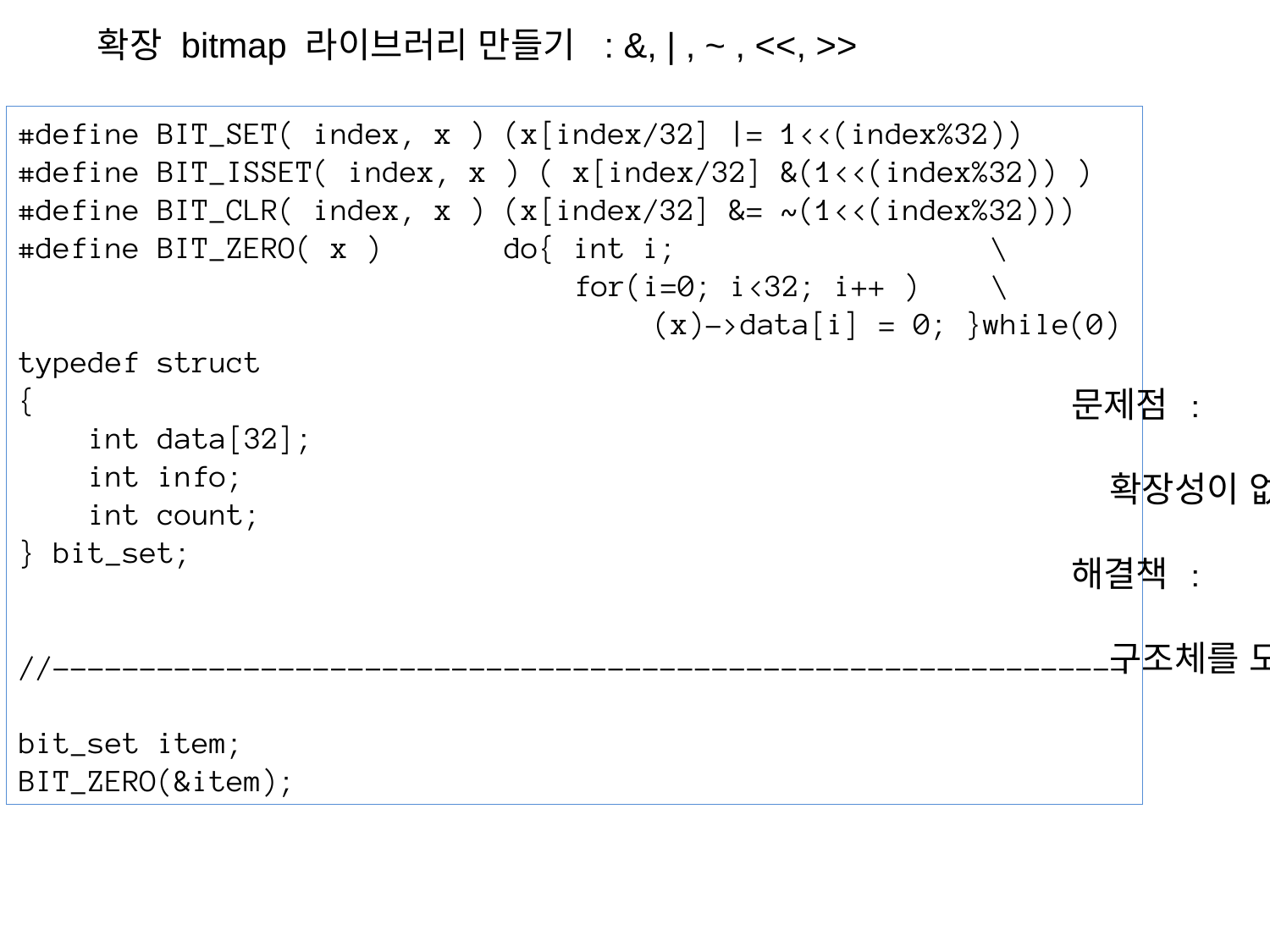

확장 bitmap 라이브러리 만들기  : &, | , ~ , <<, >>
#define BIT_SET( index, x ) (x[index/32] |= 1<<(index%32))
#define BIT_ISSET( index, x ) ( x[index/32] &(1<<(index%32)) )
#define BIT_CLR( index, x ) (x[index/32] &= ~(1<<(index%32)))
#define BIT_ZERO( x )       do{ int i;                  \
                                for(i=0; i<32; i++ )    \
					(x)->data[i] = 0; }while(0)
typedef struct
{
    int data[32];
    int info;
    int count;
} bit_set;

//--------------------------------------------------------------

bit_set item;
BIT_ZERO(&item);
문제점 :

   확장성이 없다.

해결책 :

   구조체를 도입하자.